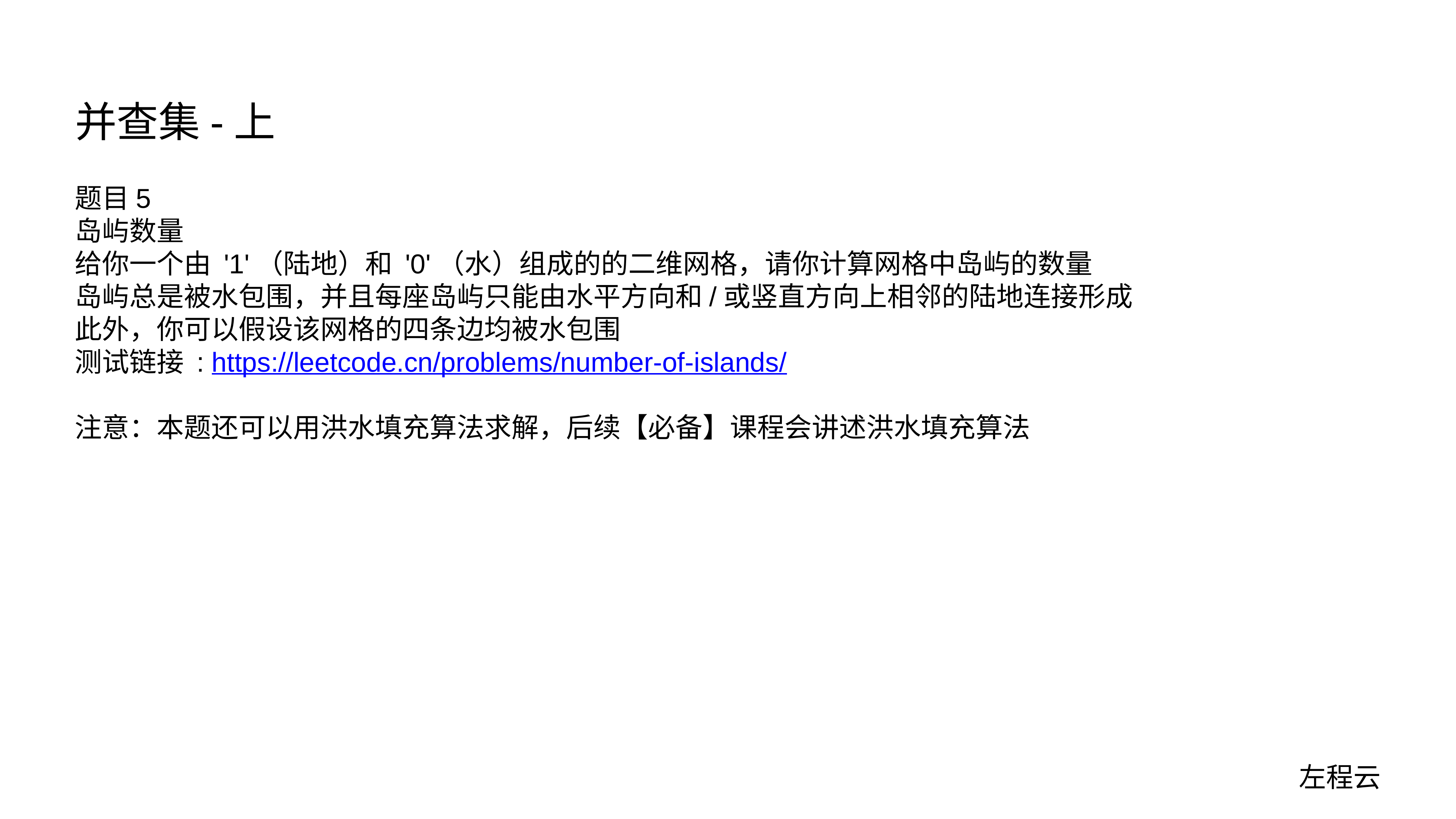

# 并查集-上
题目5
岛屿数量
给你一个由 '1'（陆地）和 '0'（水）组成的的二维网格，请你计算网格中岛屿的数量
岛屿总是被水包围，并且每座岛屿只能由水平方向和/或竖直方向上相邻的陆地连接形成
此外，你可以假设该网格的四条边均被水包围
测试链接 : https://leetcode.cn/problems/number-of-islands/

注意：本题还可以用洪水填充算法求解，后续【必备】课程会讲述洪水填充算法
左程云